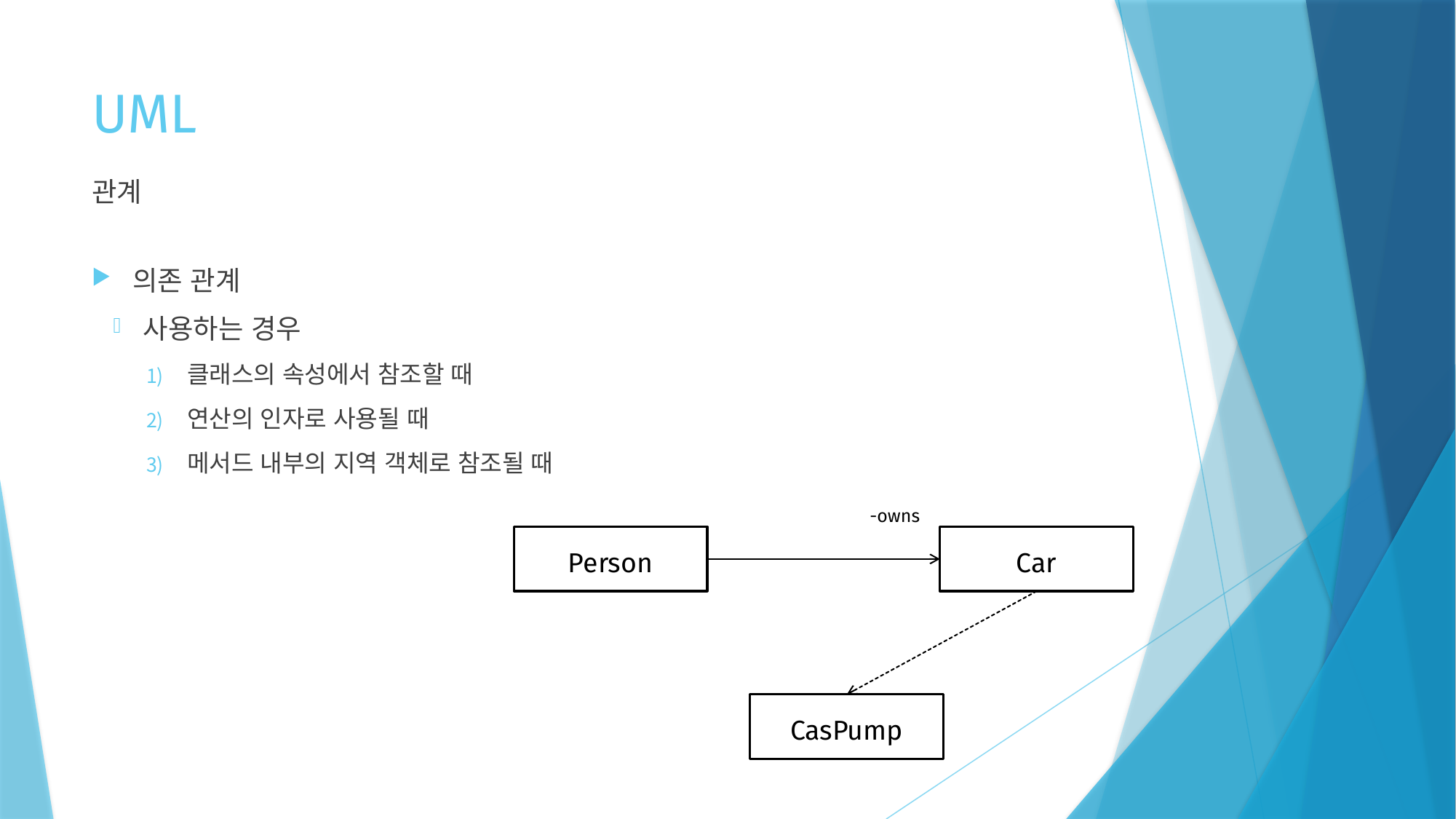

# UML
관계
의존 관계
사용하는 경우
클래스의 속성에서 참조할 때
연산의 인자로 사용될 때
메서드 내부의 지역 객체로 참조될 때

-owns
Person
Car
CasPump